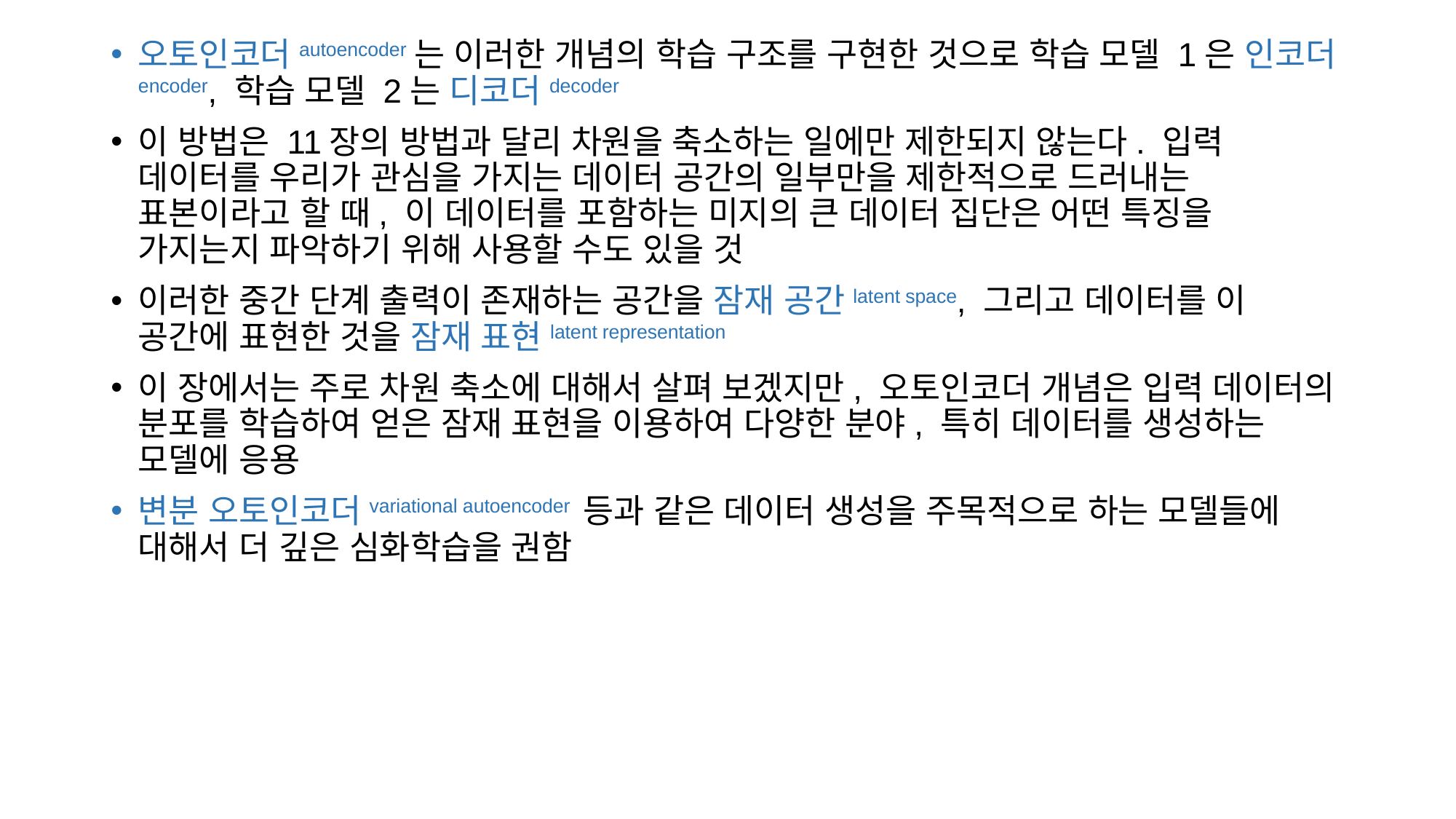

오토인코더autoencoder는 이러한 개념의 학습 구조를 구현한 것으로 학습 모델 1은 인코더encoder, 학습 모델 2는 디코더decoder
이 방법은 11장의 방법과 달리 차원을 축소하는 일에만 제한되지 않는다. 입력 데이터를 우리가 관심을 가지는 데이터 공간의 일부만을 제한적으로 드러내는 표본이라고 할 때, 이 데이터를 포함하는 미지의 큰 데이터 집단은 어떤 특징을 가지는지 파악하기 위해 사용할 수도 있을 것
이러한 중간 단계 출력이 존재하는 공간을 잠재 공간latent space, 그리고 데이터를 이 공간에 표현한 것을 잠재 표현latent representation
이 장에서는 주로 차원 축소에 대해서 살펴 보겠지만, 오토인코더 개념은 입력 데이터의 분포를 학습하여 얻은 잠재 표현을 이용하여 다양한 분야, 특히 데이터를 생성하는 모델에 응용
변분 오토인코더variational autoencoder 등과 같은 데이터 생성을 주목적으로 하는 모델들에 대해서 더 깊은 심화학습을 권함